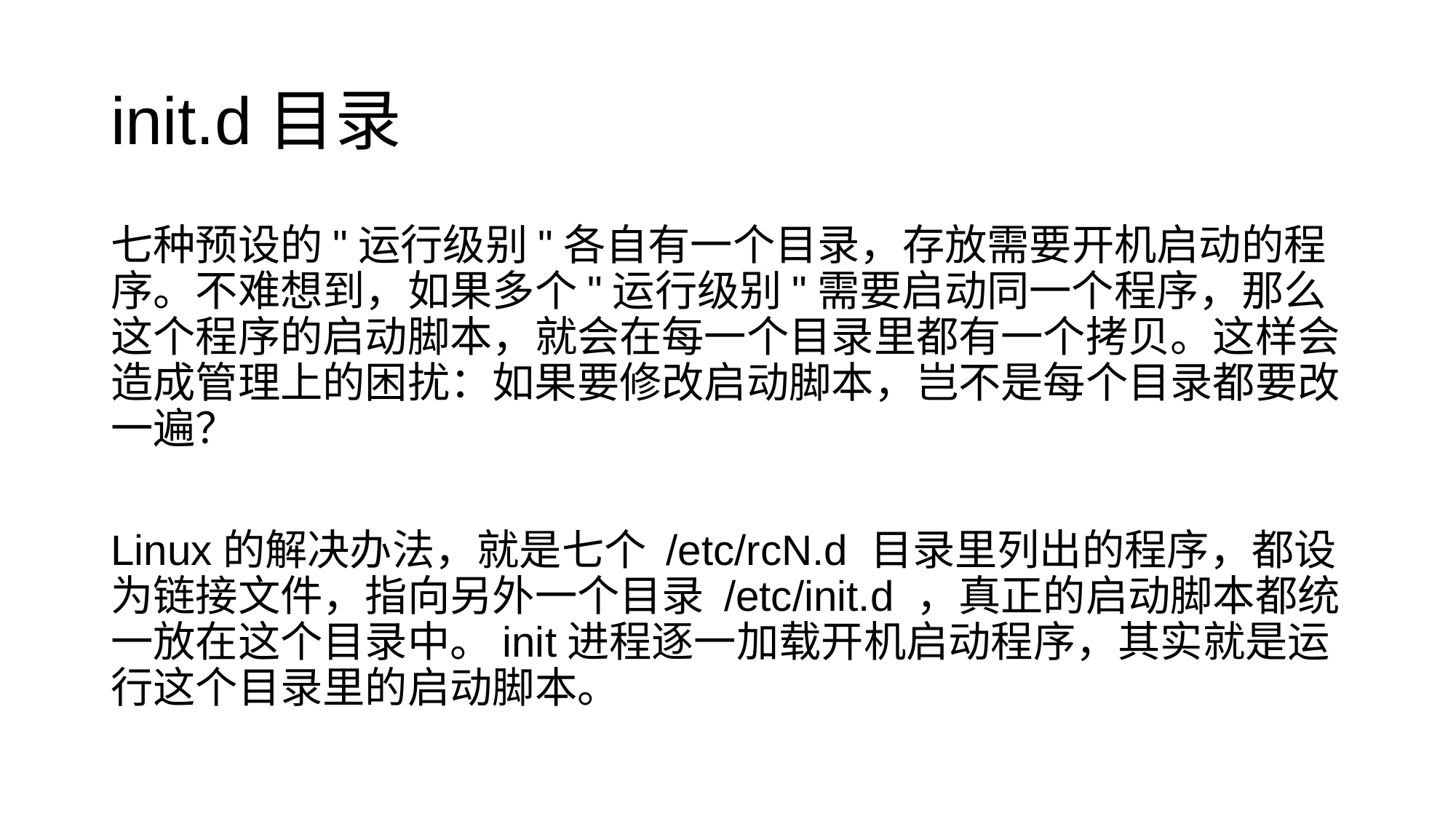

# init.d目录
七种预设的"运行级别"各自有一个目录，存放需要开机启动的程序。不难想到，如果多个"运行级别"需要启动同一个程序，那么这个程序的启动脚本，就会在每一个目录里都有一个拷贝。这样会造成管理上的困扰：如果要修改启动脚本，岂不是每个目录都要改一遍？

Linux的解决办法，就是七个 /etc/rcN.d 目录里列出的程序，都设为链接文件，指向另外一个目录 /etc/init.d ，真正的启动脚本都统一放在这个目录中。init进程逐一加载开机启动程序，其实就是运行这个目录里的启动脚本。